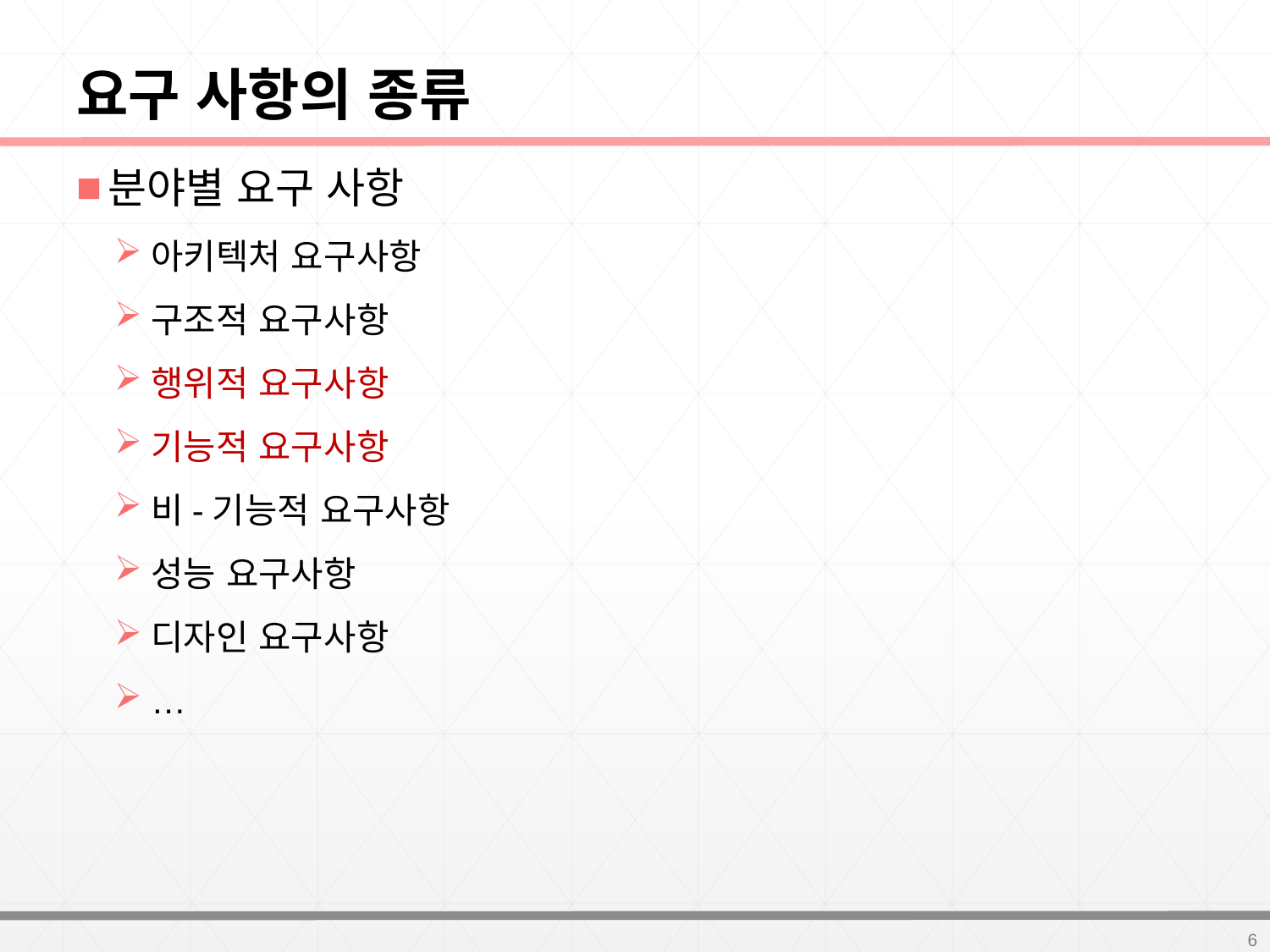

# 요구 사항의 종류
분야별 요구 사항
아키텍처 요구사항
구조적 요구사항
행위적 요구사항
기능적 요구사항
비-기능적 요구사항
성능 요구사항
디자인 요구사항
…
6